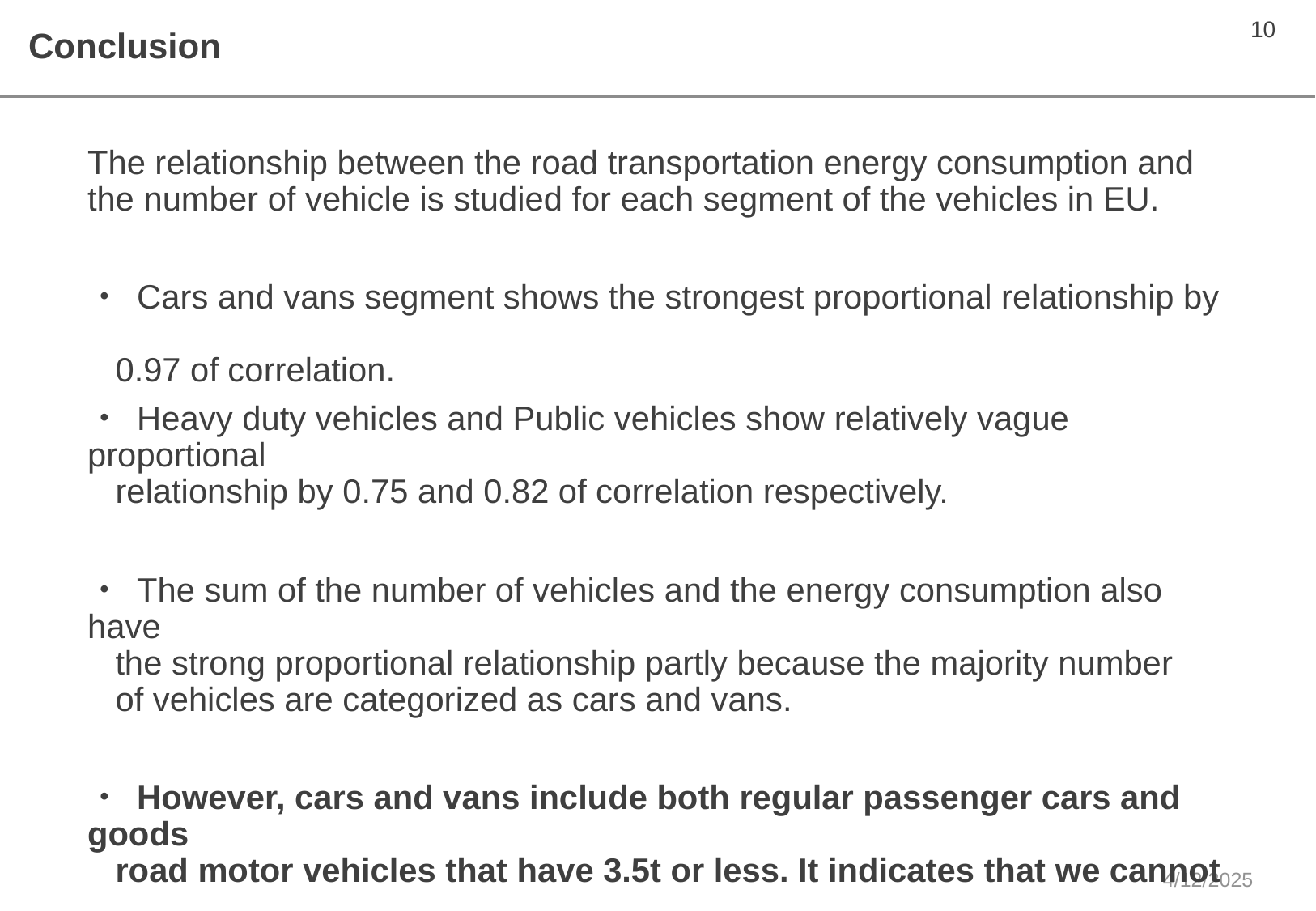

Conclusion
The relationship between the road transportation energy consumption and the number of vehicle is studied for each segment of the vehicles in EU.

・ Cars and vans segment shows the strongest proportional relationship by
   0.97 of correlation.
・ Heavy duty vehicles and Public vehicles show relatively vague proportional
   relationship by 0.75 and 0.82 of correlation respectively.

・ The sum of the number of vehicles and the energy consumption also have
   the strong proportional relationship partly because the majority number
   of vehicles are categorized as cars and vans.

・ However, cars and vans include both regular passenger cars and goods
   road motor vehicles that have 3.5t or less. It indicates that we cannot
   divide the energy consumption for passenger transportation and cargo
   transportation.